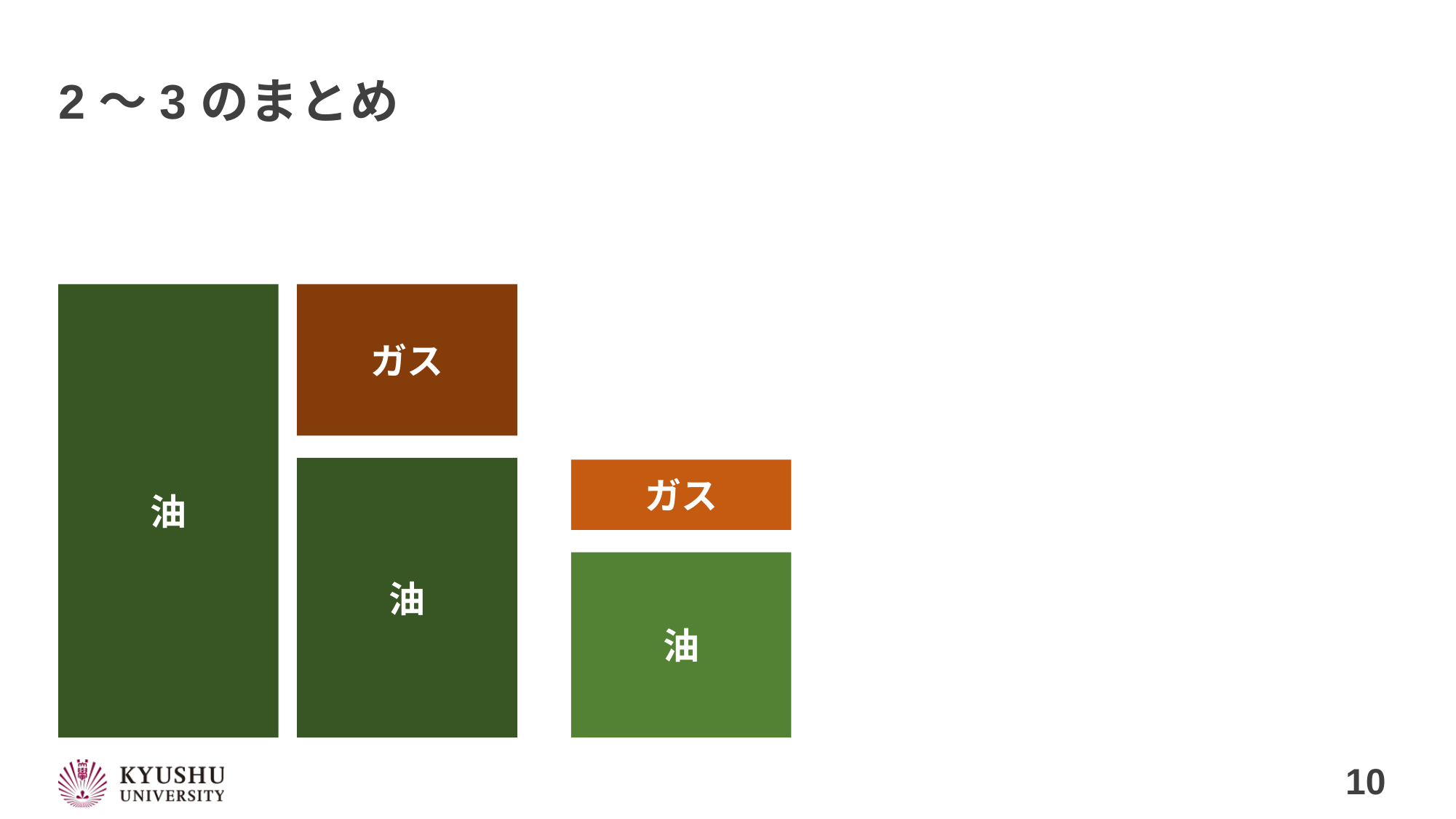

# 2～3のまとめ

油
ガス
油
ガス
油